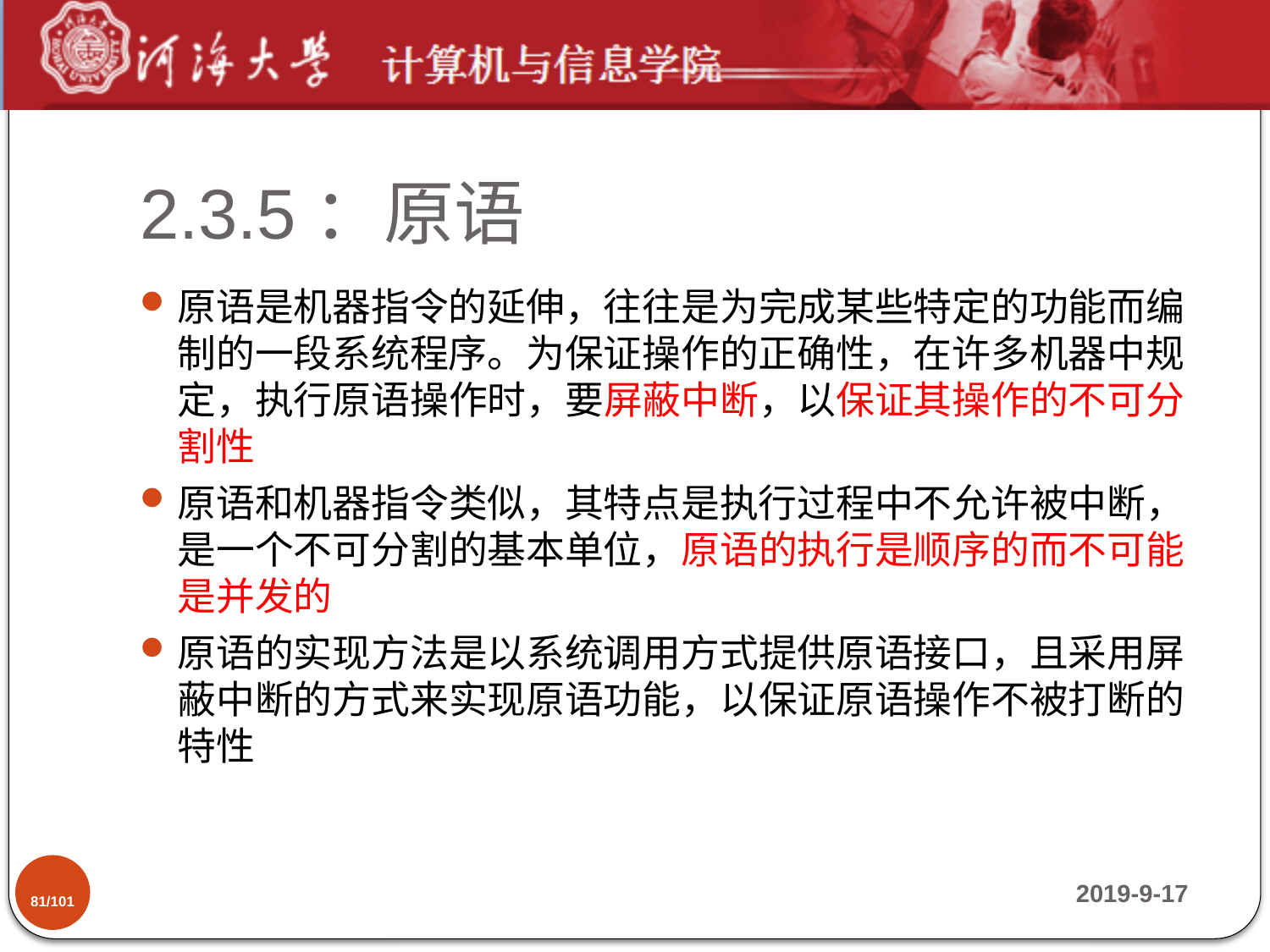

# 2.3.5：原语
原语是机器指令的延伸，往往是为完成某些特定的功能而编制的一段系统程序。为保证操作的正确性，在许多机器中规定，执行原语操作时，要屏蔽中断，以保证其操作的不可分割性
原语和机器指令类似，其特点是执行过程中不允许被中断，是一个不可分割的基本单位，原语的执行是顺序的而不可能是并发的
原语的实现方法是以系统调用方式提供原语接口，且采用屏蔽中断的方式来实现原语功能，以保证原语操作不被打断的特性

81/101
2019-9-17